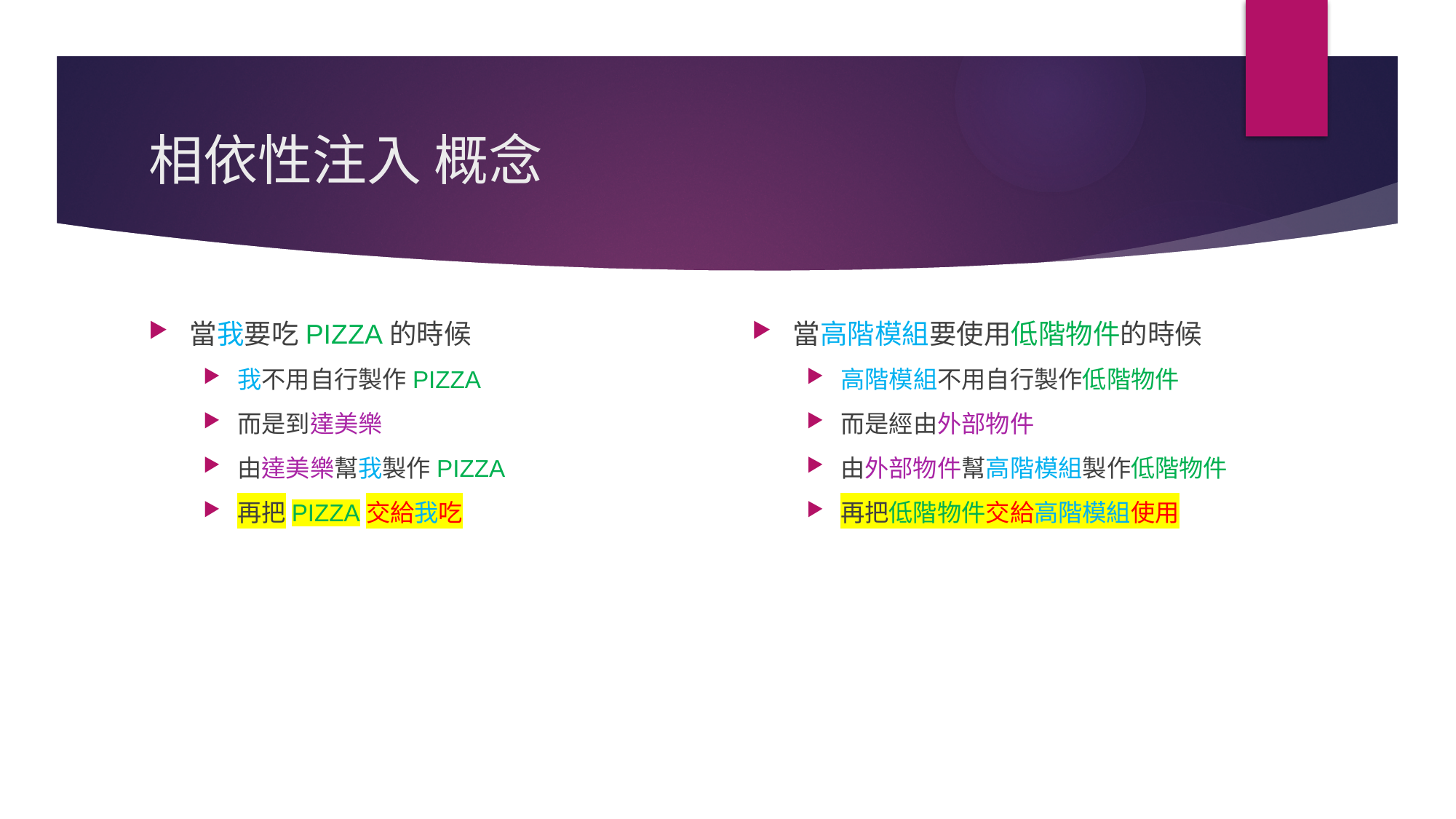

# 相依性注入 概念
當我要吃PIZZA的時候
我不用自行製作PIZZA
而是到達美樂
由達美樂幫我製作PIZZA
再把PIZZA交給我吃
當高階模組要使用低階物件的時候
高階模組不用自行製作低階物件
而是經由外部物件
由外部物件幫高階模組製作低階物件
再把低階物件交給高階模組使用